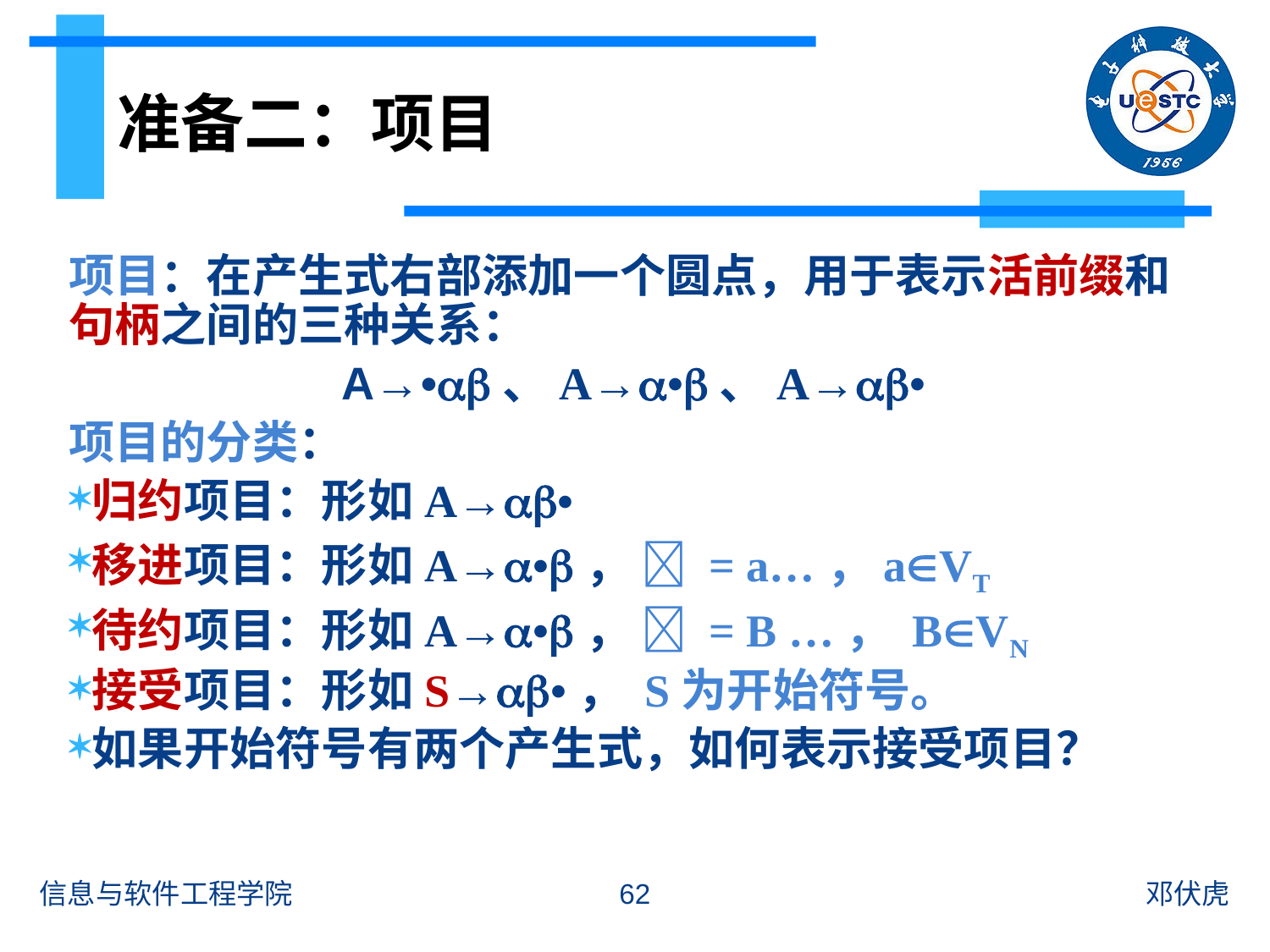

# 准备二：项目
项目：在产生式右部添加一个圆点，用于表示活前缀和句柄之间的三种关系：
A→•αβ、A→α•β、A→αβ•
项目的分类：
归约项目：形如A→αβ•
移进项目：形如A→α•β， β = a…，a∈VT
待约项目：形如A→α•β， β = B …， B∈VN
接受项目：形如S→αβ•， S为开始符号。
如果开始符号有两个产生式，如何表示接受项目？

信息与软件工程学院
62
邓伏虎